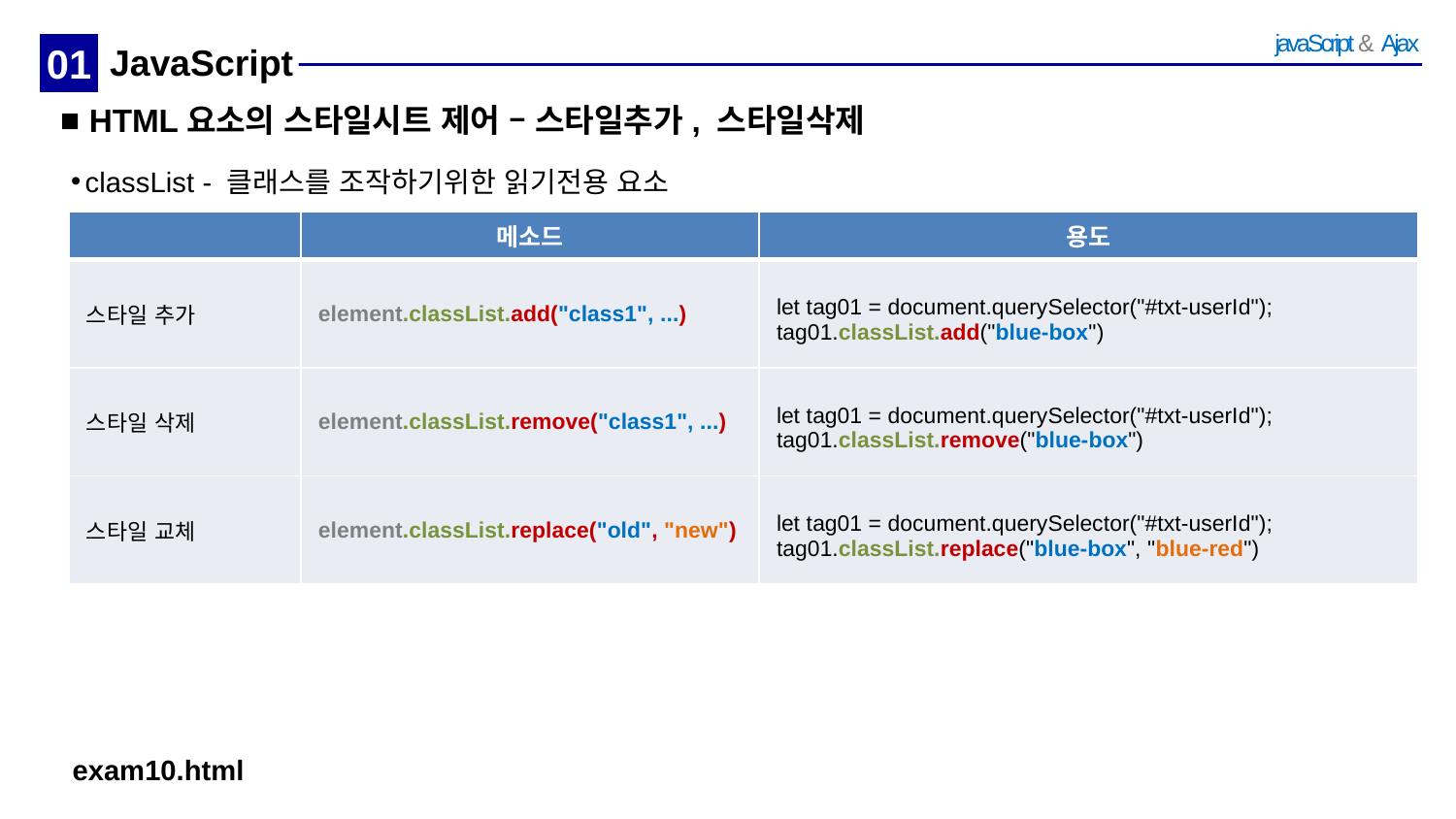

01
# JavaScript
HTML요소의 스타일시트 제어 – 스타일추가, 스타일삭제
classList - 클래스를 조작하기위한 읽기전용 요소
|  | 메소드 | 용도 |
| --- | --- | --- |
| 스타일 추가 | element.classList.add("class1", ...) | let tag01 = document.querySelector("#txt-userId"); tag01.classList.add("blue-box") |
| 스타일 삭제 | element.classList.remove("class1", ...) | let tag01 = document.querySelector("#txt-userId"); tag01.classList.remove("blue-box") |
| 스타일 교체 | element.classList.replace("old", "new") | let tag01 = document.querySelector("#txt-userId"); tag01.classList.replace("blue-box", "blue-red") |
exam10.html